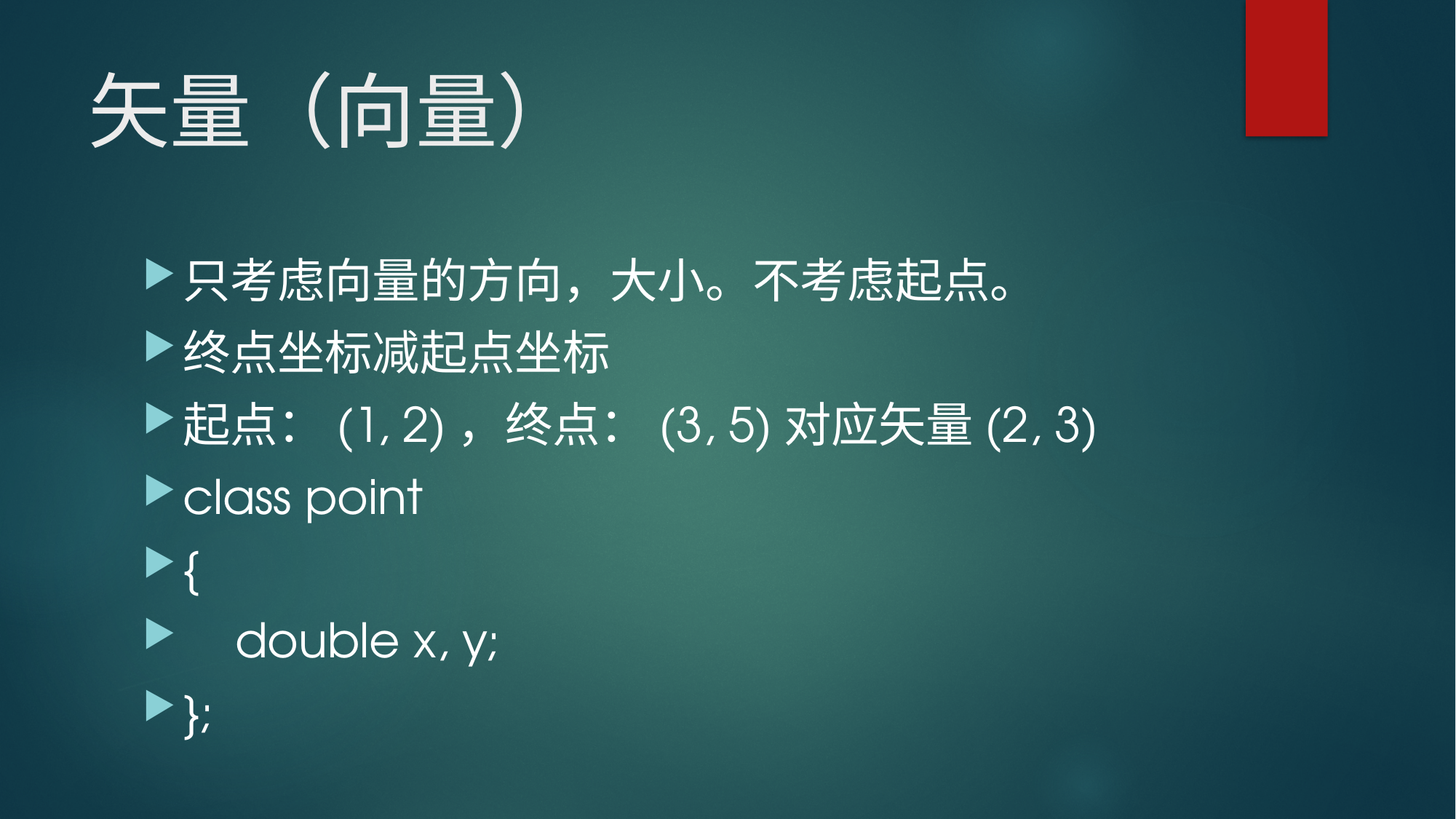

# 矢量（向量）
只考虑向量的方向，大小。不考虑起点。
终点坐标减起点坐标
起点：(1, 2)，终点：(3, 5)对应矢量(2, 3)
class point
{
    double x, y;
};